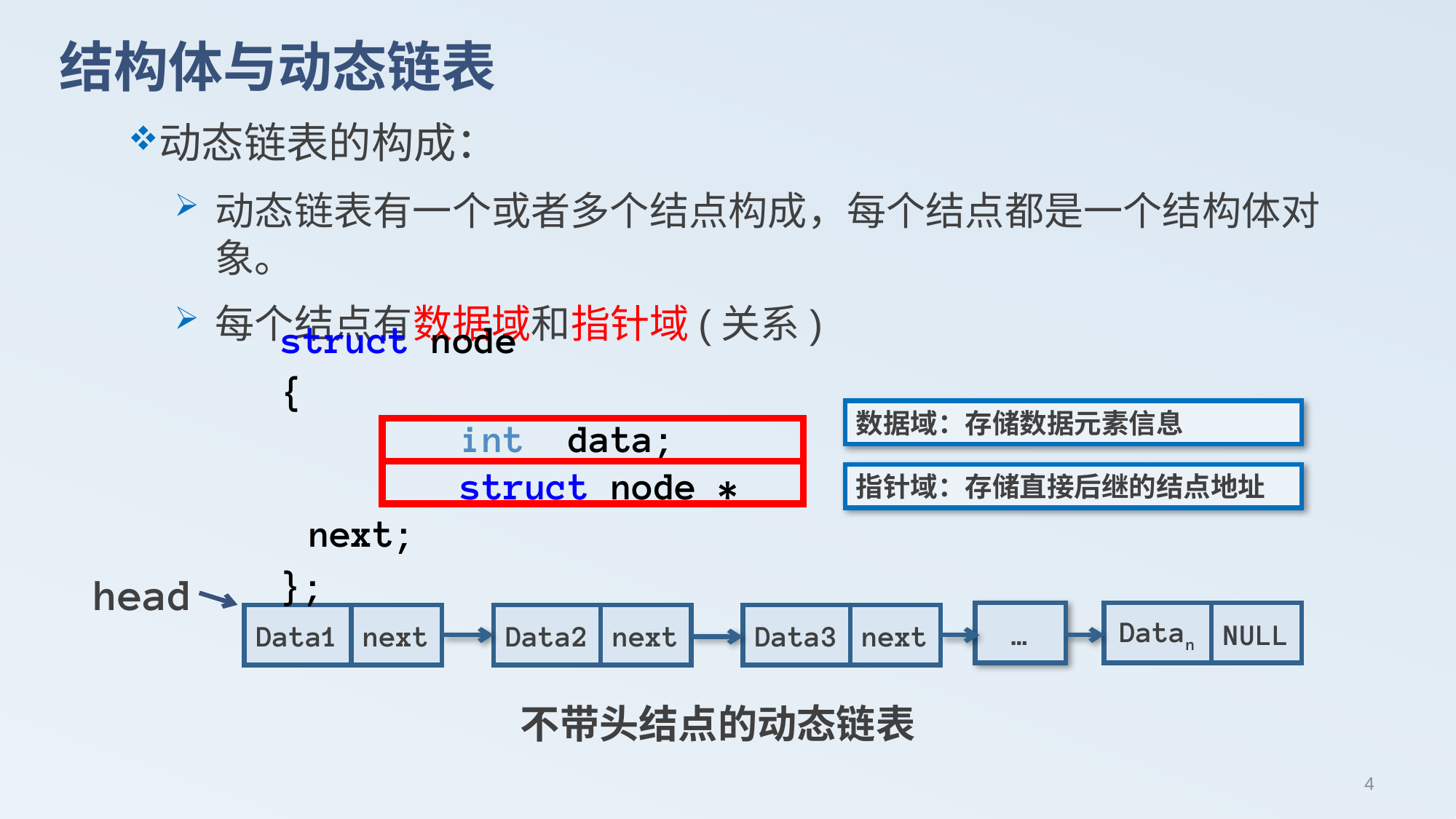

# 结构体与动态链表
动态链表的构成：
动态链表有一个或者多个结点构成，每个结点都是一个结构体对象。
每个结点有数据域和指针域(关系)
struct node
{
	  int  data;
	  struct node * next;
};
数据域：存储数据元素信息

指针域：存储直接后继的结点地址
head
…
Datan
NULL
Data1
next
Data2
next
Data3
next
不带头结点的动态链表